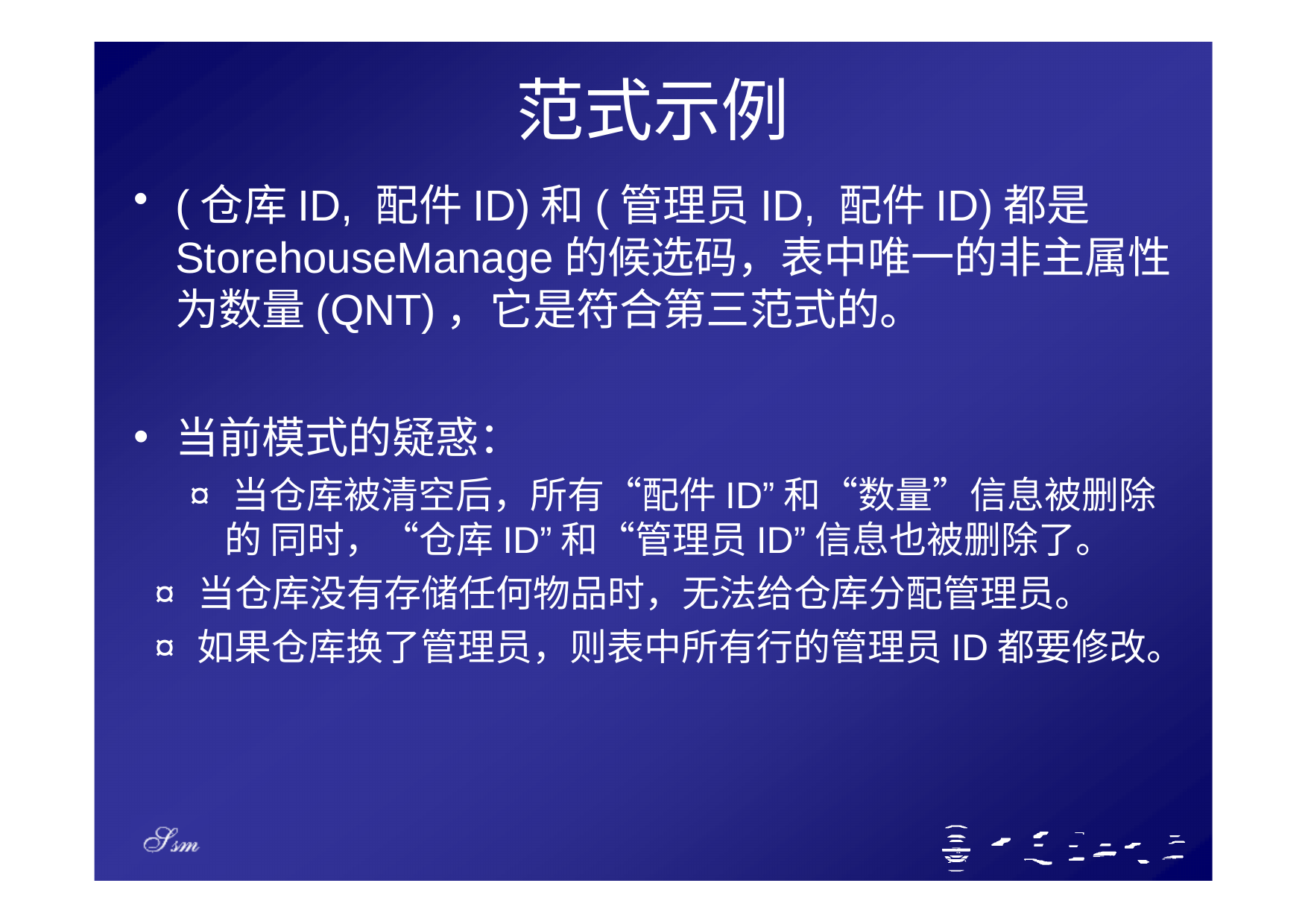

# 范式示例
(仓库ID, 配件ID)和(管理员ID, 配件ID)都是
StorehouseManage的候选码，表中唯一的非主属性
为数量(QNT)，它是符合第三范式的。

当前模式的疑惑：
¤ 当仓库被清空后，所有“配件ID”和“数量”信息被删除的 同时，“仓库ID”和“管理员ID”信息也被删除了。
¤ 当仓库没有存储任何物品时，无法给仓库分配管理员。
¤ 如果仓库换了管理员，则表中所有行的管理员ID都要修改。

Ssm